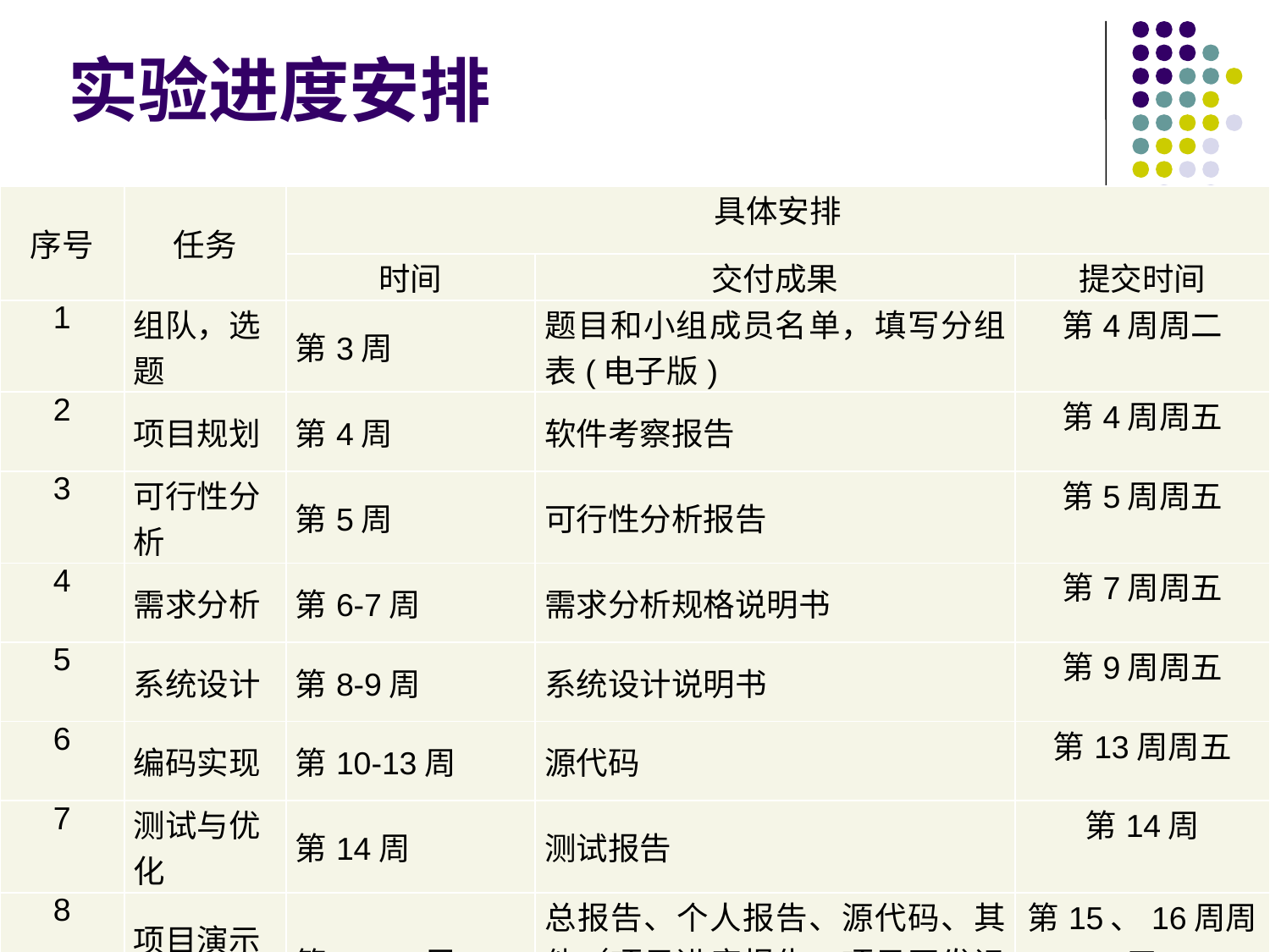

# 实验进度安排
| 序号 | 任务 | 具体安排 |  |  |
| --- | --- | --- | --- | --- |
|  |  | 时间 | 交付成果 | 提交时间 |
| 1 | 组队，选题 | 第3周 | 题目和小组成员名单，填写分组表(电子版) | 第4周周二 |
| 2 | 项目规划 | 第4周 | 软件考察报告 | 第4周周五 |
| 3 | 可行性分析 | 第5周 | 可行性分析报告 | 第5周周五 |
| 4 | 需求分析 | 第6-7周 | 需求分析规格说明书 | 第7周周五 |
| 5 | 系统设计 | 第8-9周 | 系统设计说明书 | 第9周周五 |
| 6 | 编码实现 | 第10-13周 | 源代码 | 第13周周五 |
| 7 | 测试与优化 | 第14周 | 测试报告 | 第14周 |
| 8 | 项目演示答辩 | 第15-16周 | 总报告、个人报告、源代码、其他（项目进度报告、项目开发记录本） | 第15、16周周五 |
12